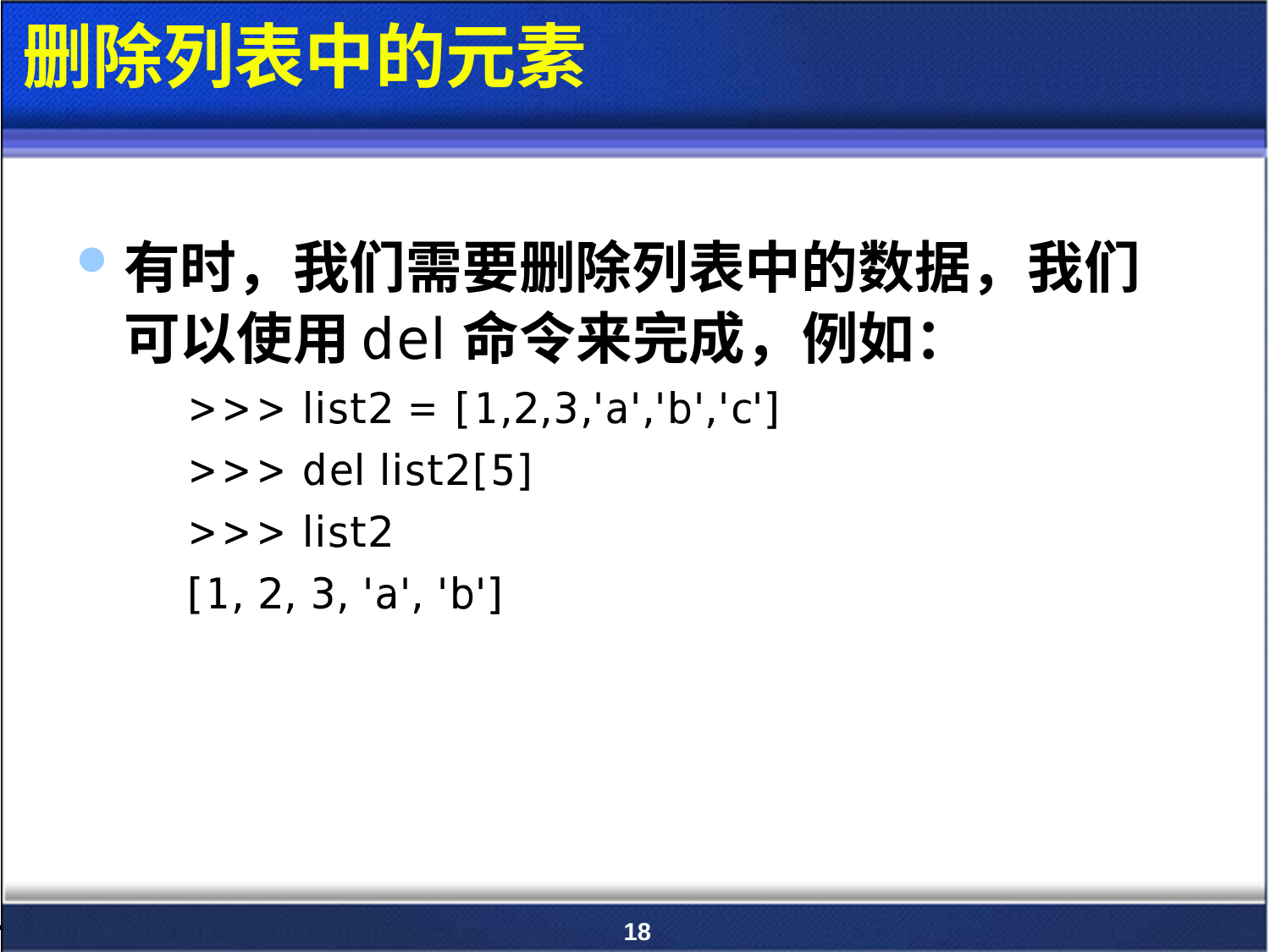

# 删除列表中的元素
有时，我们需要删除列表中的数据，我们可以使用del命令来完成，例如：
>>> list2 = [1,2,3,'a','b','c']
>>> del list2[5]
>>> list2
[1, 2, 3, 'a', 'b']

18